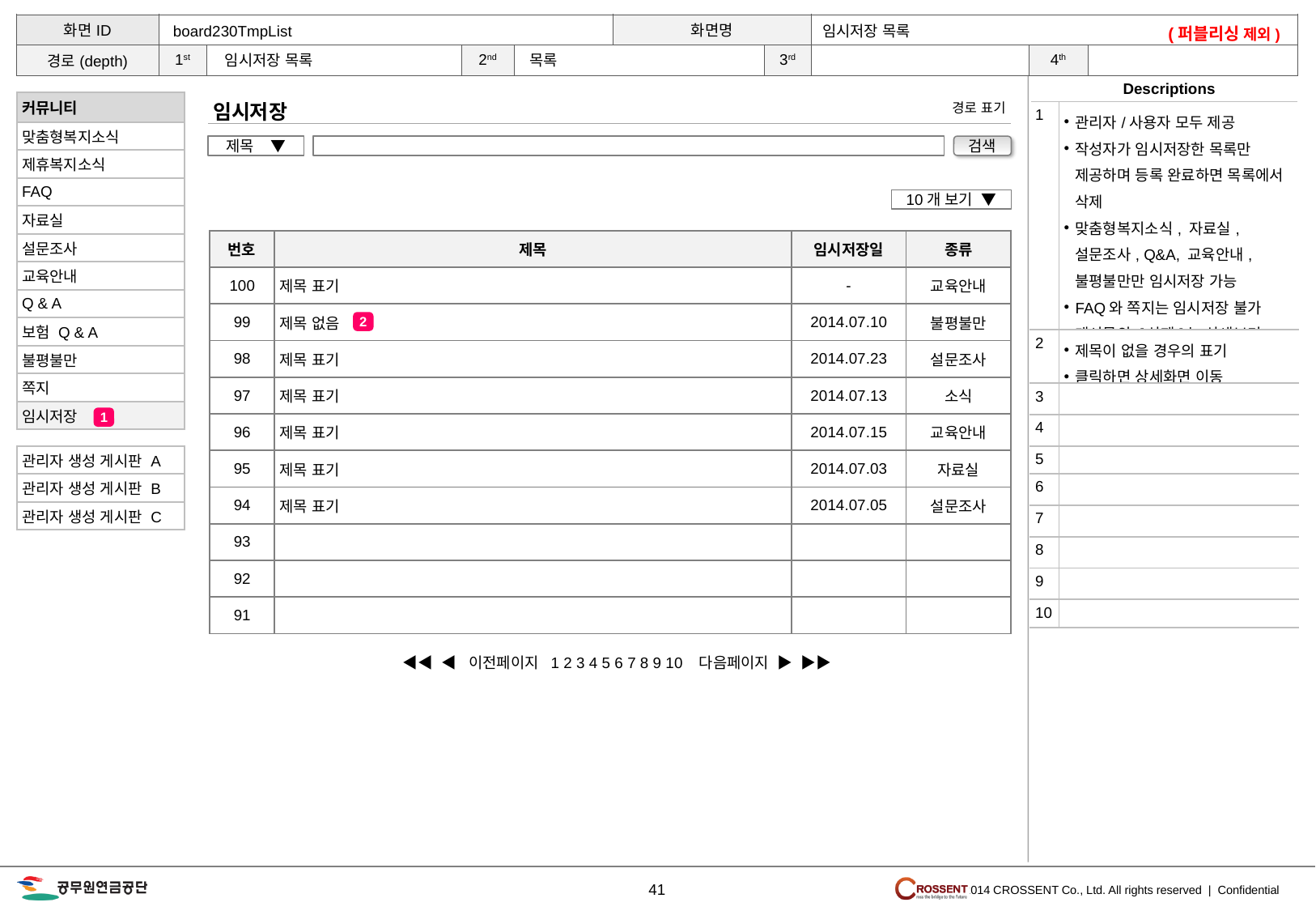

(퍼블리싱 제외)
임시저장 목록
board230TmpList
목록
임시저장 목록
임시저장
| 커뮤니티 |
| --- |
| 맞춤형복지소식 |
| 제휴복지소식 |
| FAQ |
| 자료실 |
| 설문조사 |
| 교육안내 |
| Q & A |
| 보험 Q & A |
| 불평불만 |
| 쪽지 |
| 임시저장 |
경로 표기
| 1 | 관리자/사용자 모두 제공 작성자가 임시저장한 목록만 제공하며 등록 완료하면 목록에서 삭제 맞춤형복지소식, 자료실, 설문조사, Q&A, 교육안내, 불평불만만 임시저장 가능 FAQ와 쪽지는 임시저장 불가 게시물의 [삭제]는 상세보기 화면에서 가능 |
| --- | --- |
| 2 | 제목이 없을 경우의 표기 클릭하면 상세화면 이동 |
| 3 |  |
| 4 |  |
| 5 |  |
| 6 |  |
| 7 |  |
| 8 |  |
| 9 |  |
| 10 |  |
제목    ▼

검색
10개 보기  ▼
| 번호 | 제목 | 임시저장일 | 종류 |
| --- | --- | --- | --- |
| 100 | 제목 표기 | - | 교육안내 |
| 99 | 제목 없음 | 2014.07.10 | 불평불만 |
| 98 | 제목 표기 | 2014.07.23 | 설문조사 |
| 97 | 제목 표기 | 2014.07.13 | 소식 |
| 96 | 제목 표기 | 2014.07.15 | 교육안내 |
| 95 | 제목 표기 | 2014.07.03 | 자료실 |
| 94 | 제목 표기 | 2014.07.05 | 설문조사 |
| 93 |  |  |  |
| 92 |  |  |  |
| 91 |  |  |  |
2
1
| 관리자 생성 게시판 A |
| --- |
| 관리자 생성 게시판 B |
| 관리자 생성 게시판 C |
◀◀  ◀  이전페이지  1 2 3 4 5 6 7 8 9 10   다음페이지  ▶  ▶▶
41